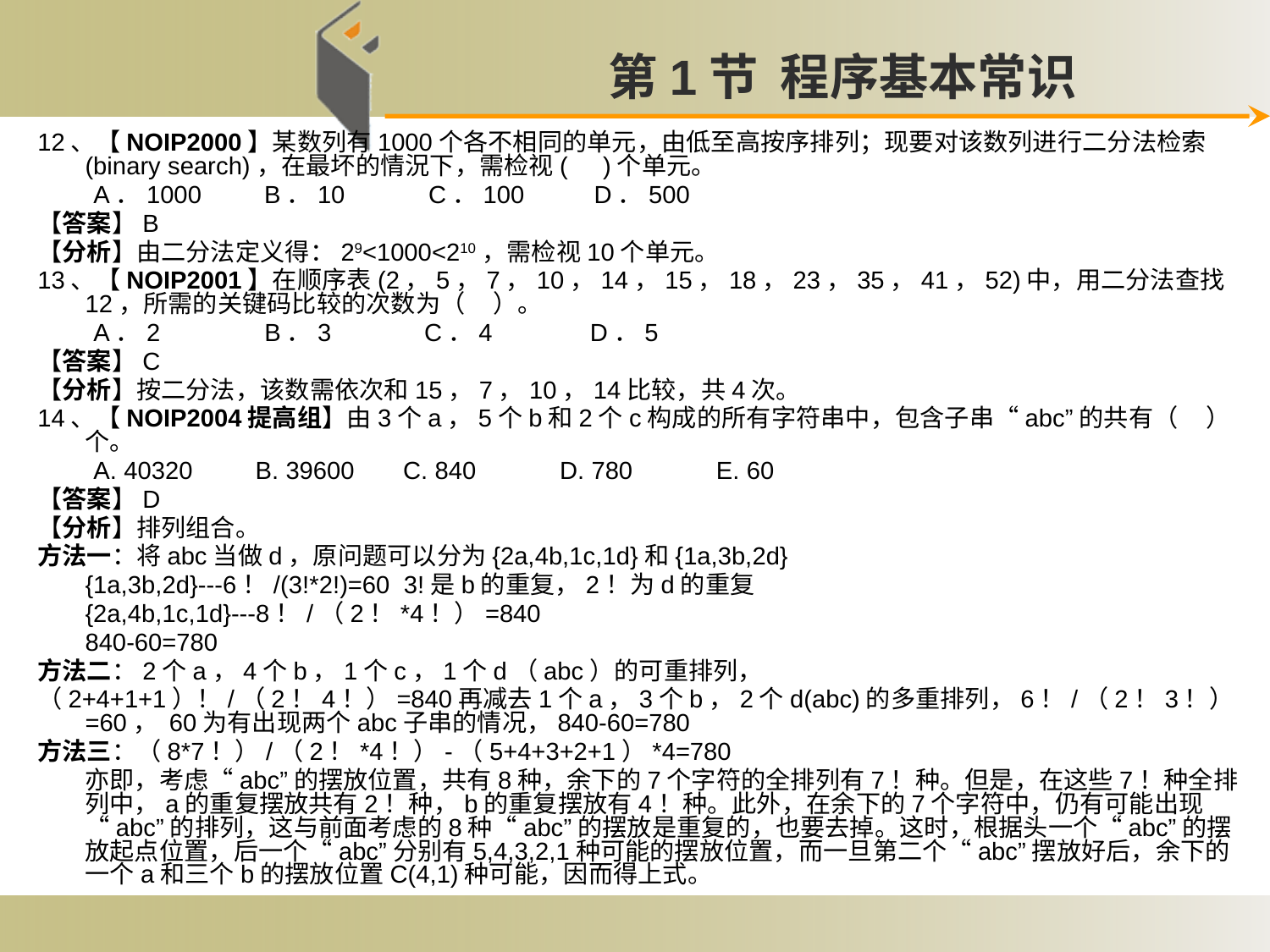

第1节  程序基本常识
# 12、【NOIP2000】某数列有1000个各不相同的单元，由低至高按序排列；现要对该数列进行二分法检索(binary search)，在最坏的情況下，需检视(     )个单元。
        A．1000         B．10            C．100          D．500
【答案】B
【分析】由二分法定义得：29<1000<210，需检视10个单元。
13、【NOIP2001】在顺序表(2，5，7，10，14，15，18，23，35，41，52)中，用二分法查找12，所需的关键码比较的次数为（     ）。
        A．2 　           B．3 　         C．4              D．5
【答案】C
【分析】按二分法，该数需依次和15，7，10，14比较，共4次。
14、【NOIP2004提高组】由3个a，5个b和2个c构成的所有字符串中，包含子串“abc”的共有（     ）个。
        A. 40320         B. 39600       C. 840            D. 780            E. 60
【答案】D
【分析】排列组合。
方法一：将abc当做d，原问题可以分为{2a,4b,1c,1d}和{1a,3b,2d}
	{1a,3b,2d}---6！/(3!*2!)=60  3!是b的重复，2！为d的重复
	{2a,4b,1c,1d}---8！/（2！*4！）=840
	840-60=780
方法二：2个a，4个b，1个c，1个d（abc）的可重排列，
（2+4+1+1）！/（2！4！）=840再减去1个a，3个b，2个d(abc)的多重排列，6！/（2！3！）=60， 60为有出现两个abc子串的情况，840-60=780
方法三：（8*7！）/（2！*4！）-（5+4+3+2+1）*4=780
	亦即，考虑“abc”的摆放位置，共有8种，余下的7个字符的全排列有7！种。但是，在这些7！种全排列中，a的重复摆放共有2！种，b的重复摆放有4！种。此外，在余下的7个字符中，仍有可能出现“abc”的排列，这与前面考虑的8种“abc”的摆放是重复的，也要去掉。这时，根据头一个“abc”的摆放起点位置，后一个“abc”分别有5,4,3,2,1种可能的摆放位置，而一旦第二个“abc”摆放好后，余下的一个a和三个b的摆放位置C(4,1)种可能，因而得上式。